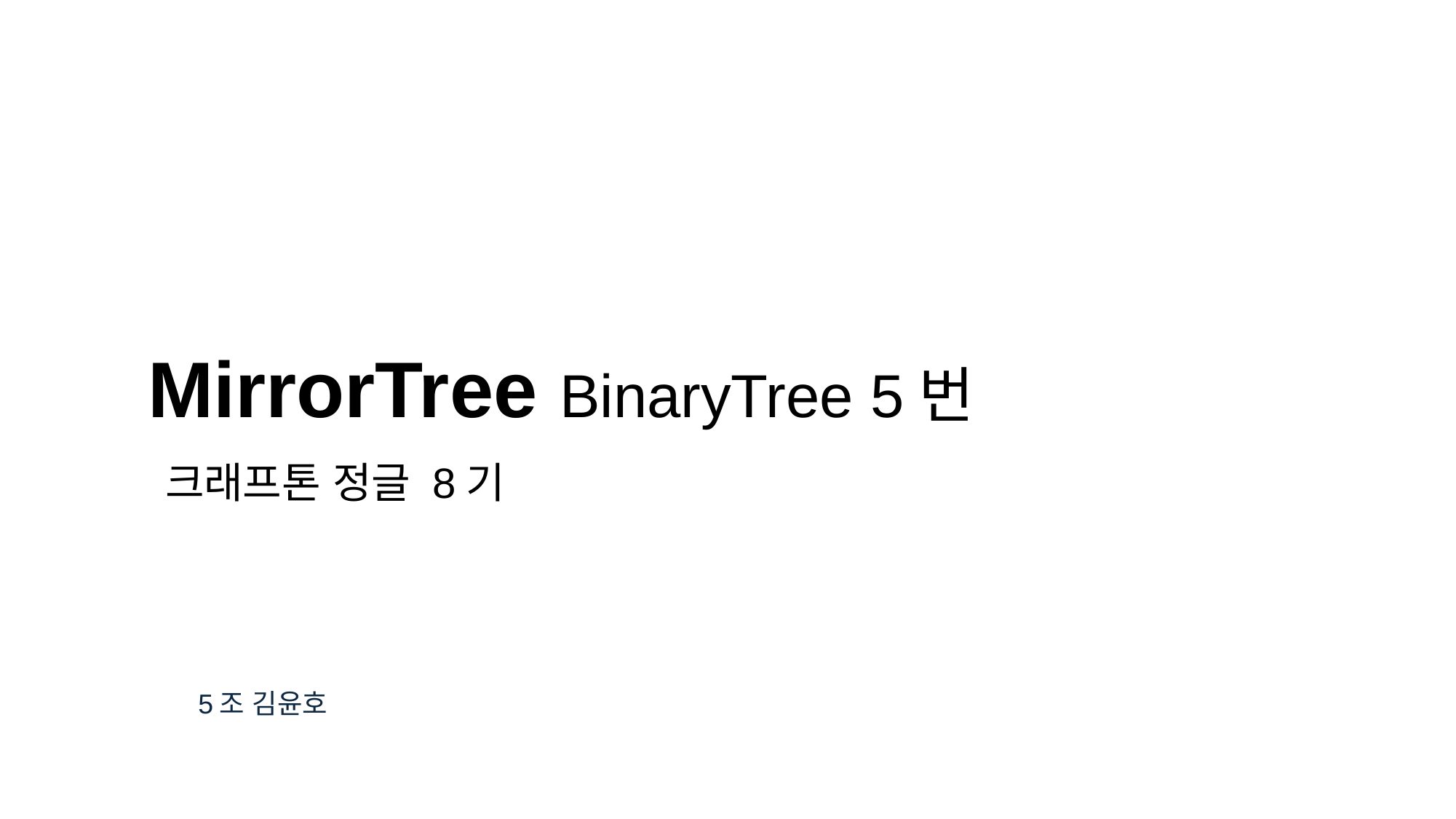

# MirrorTree BinaryTree 5번
        크래프톤 정글 8기
5조 김윤호